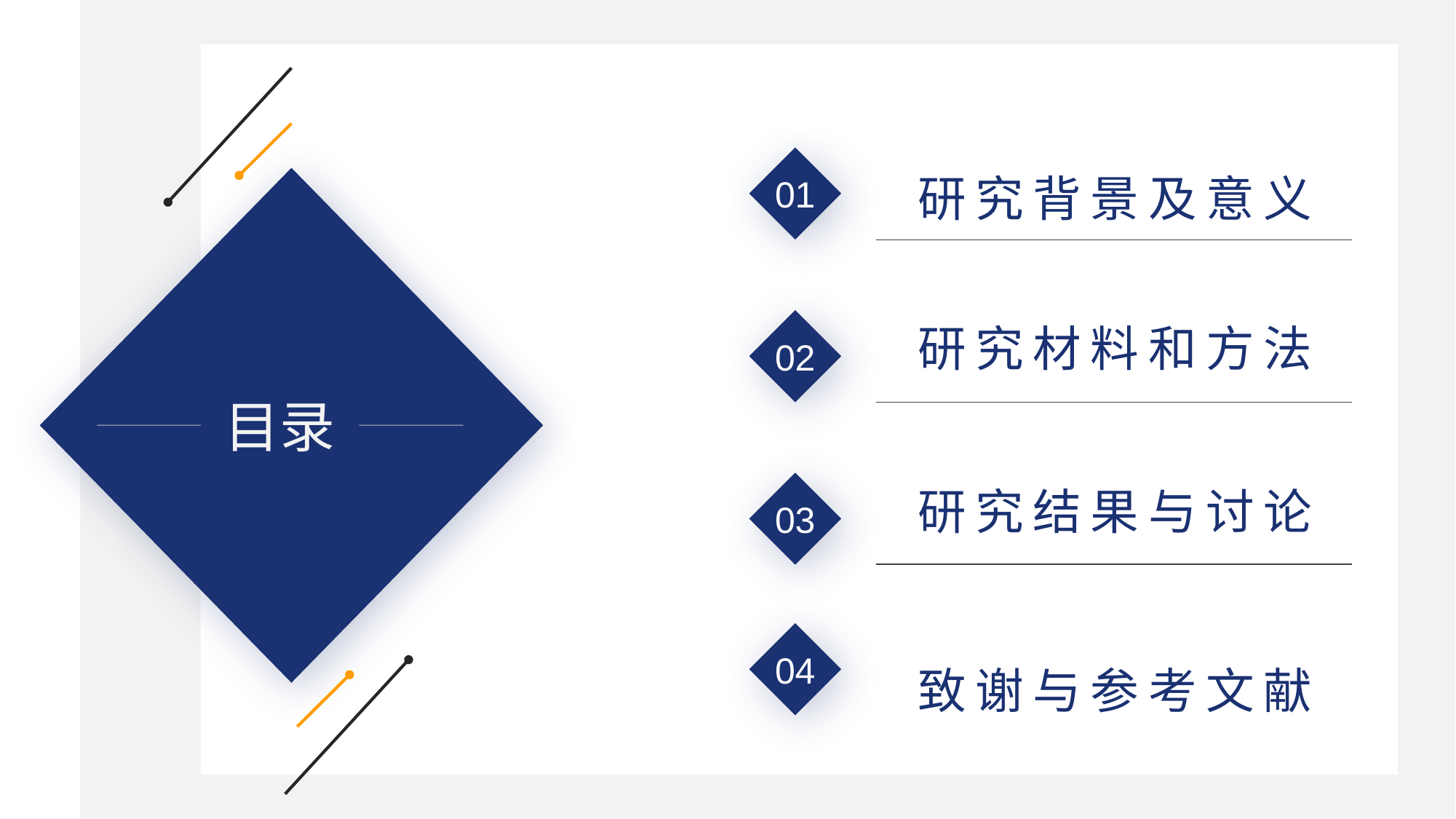

研究背景及意义
01

CONTENTS
目录
02
研究材料和方法
03
研究结果与讨论
04
致谢与参考文献